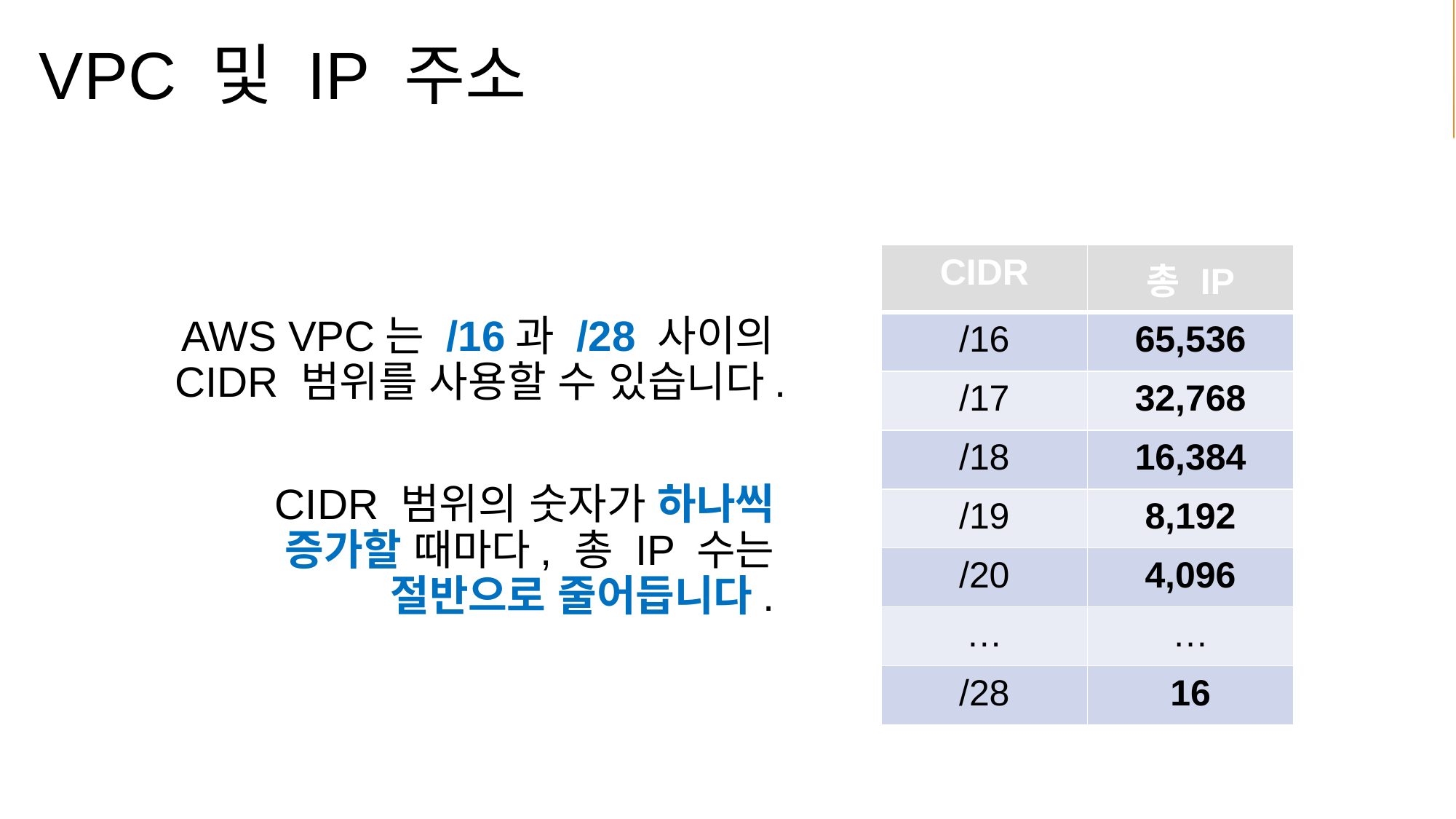

# VPC 및 IP 주소
| CIDR | 총 IP |
| --- | --- |
| /16 | 65,536 |
| /17 | 32,768 |
| /18 | 16,384 |
| /19 | 8,192 |
| /20 | 4,096 |
| … | … |
| /28 | 16 |
AWS VPC는 /16과 /28 사이의 CIDR 범위를 사용할 수 있습니다.

CIDR 범위의 숫자가 하나씩 증가할 때마다, 총 IP 수는 절반으로 줄어듭니다.